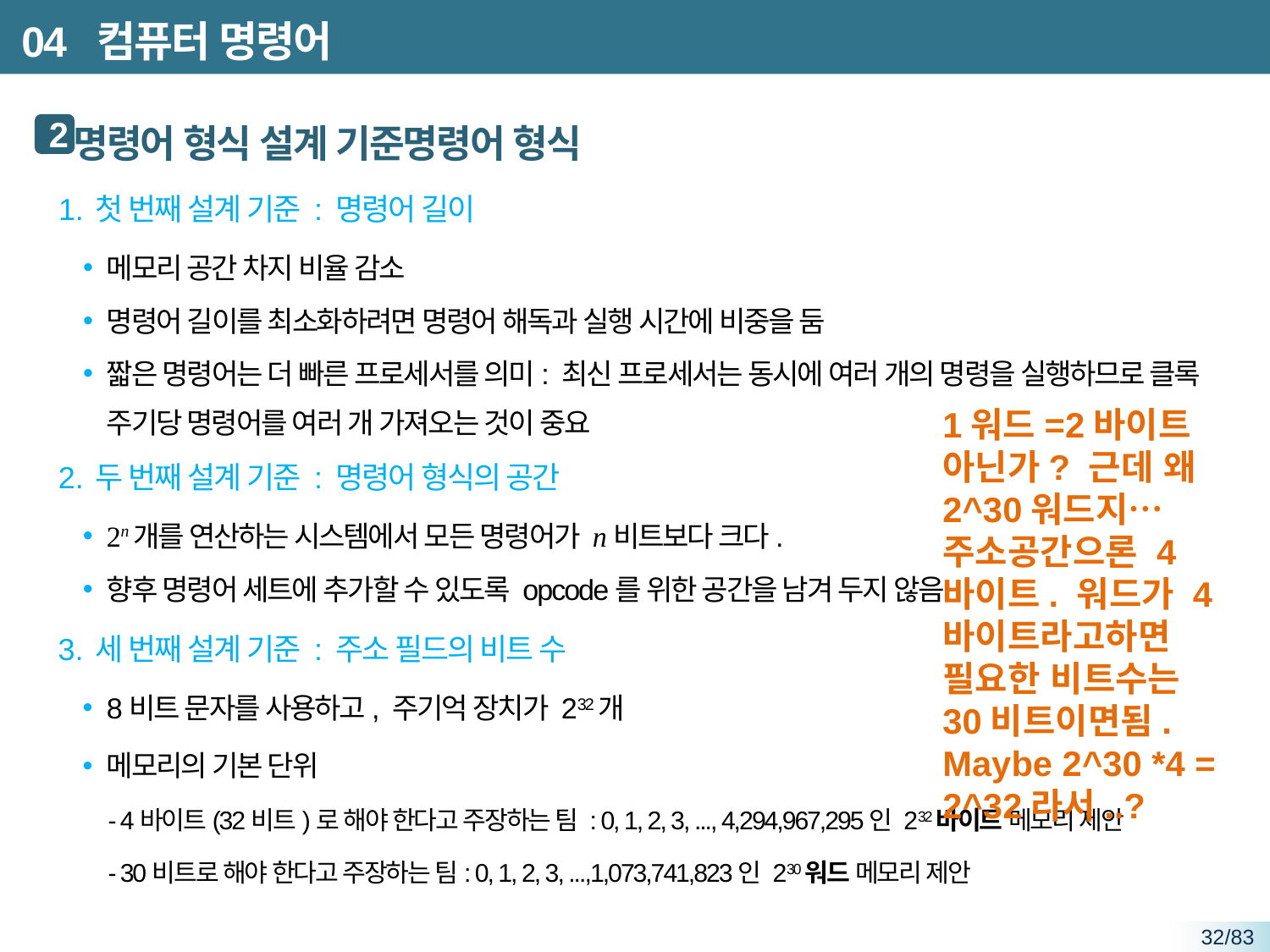

# 04  컴퓨터 명령어
      명령어 형식 설계 기준명령어 형식
첫 번째 설계 기준 : 명령어 길이
메모리 공간 차지 비율 감소
명령어 길이를 최소화하려면 명령어 해독과 실행 시간에 비중을 둠
짧은 명령어는 더 빠른 프로세서를 의미: 최신 프로세서는 동시에 여러 개의 명령을 실행하므로 클록 주기당 명령어를 여러 개 가져오는 것이 중요
두 번째 설계 기준 : 명령어 형식의 공간
2n개를 연산하는 시스템에서 모든 명령어가 n비트보다 크다.
향후 명령어 세트에 추가할 수 있도록 opcode를 위한 공간을 남겨 두지 않음
세 번째 설계 기준 : 주소 필드의 비트 수
8비트 문자를 사용하고, 주기억 장치가 232개
메모리의 기본 단위
- 4바이트(32비트)로 해야 한다고 주장하는 팀 : 0, 1, 2, 3, ..., 4,294,967,295인 232바이트 메모리 제안
- 30비트로 해야 한다고 주장하는 팀: 0, 1, 2, 3, ...,1,073,741,823인 230워드 메모리 제안
2
1워드=2바이트 아닌가? 근데 왜 2^30워드지… 주소공간으론 4바이트. 워드가 4바이트라고하면 필요한 비트수는 30비트이면됨. Maybe 2^30 *4 = 2^32라서..?